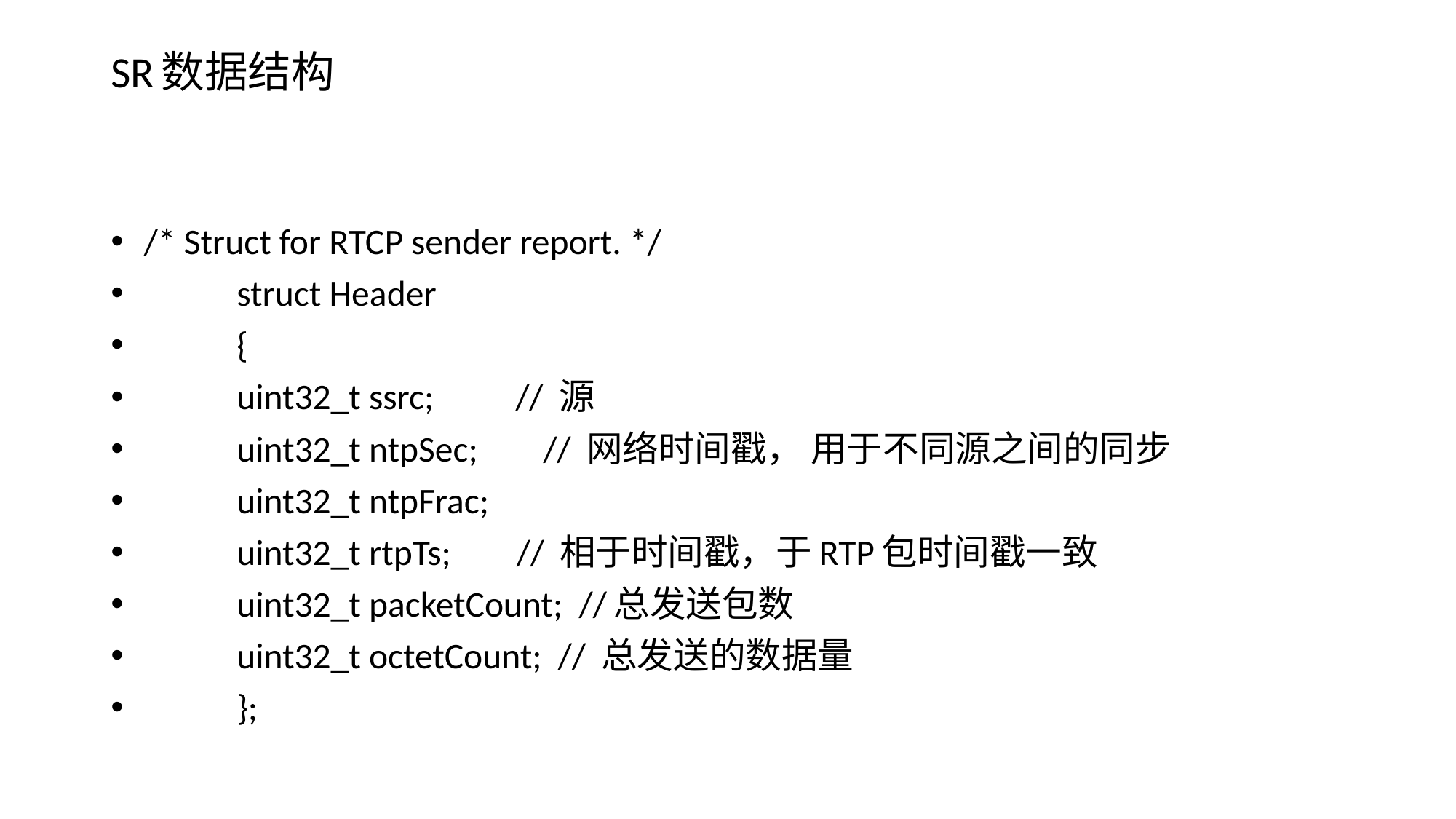

# SR数据结构
/* Struct for RTCP sender report. */
			struct Header
			{
				uint32_t ssrc;          // 源
				uint32_t ntpSec;        // 网络时间戳， 用于不同源之间的同步
				uint32_t ntpFrac;
				uint32_t rtpTs;        // 相于时间戳，于RTP包时间戳一致
				uint32_t packetCount;  //总发送包数
				uint32_t octetCount;  // 总发送的数据量
			};